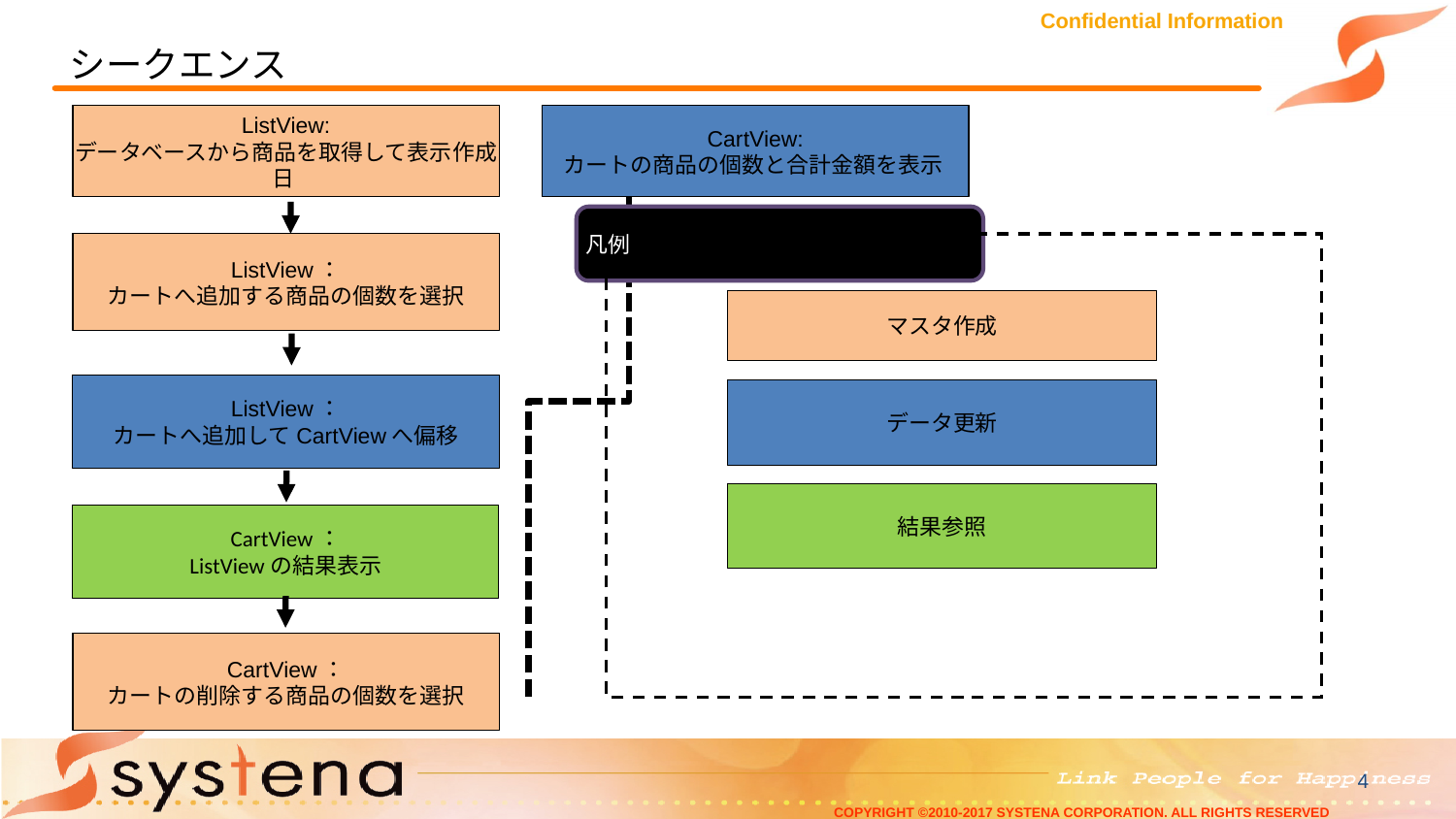

# シークエンス

ListView:
データベースから商品を取得して表示作成日
CartView:
カートの商品の個数と合計金額を表示
凡例
ListView：
カートへ追加する商品の個数を選択

マスタ作成
ListView：
カートへ追加してCartViewへ偏移
データ更新
結果参照
CartView：
ListViewの結果表示
CartView：
カートの削除する商品の個数を選択
4